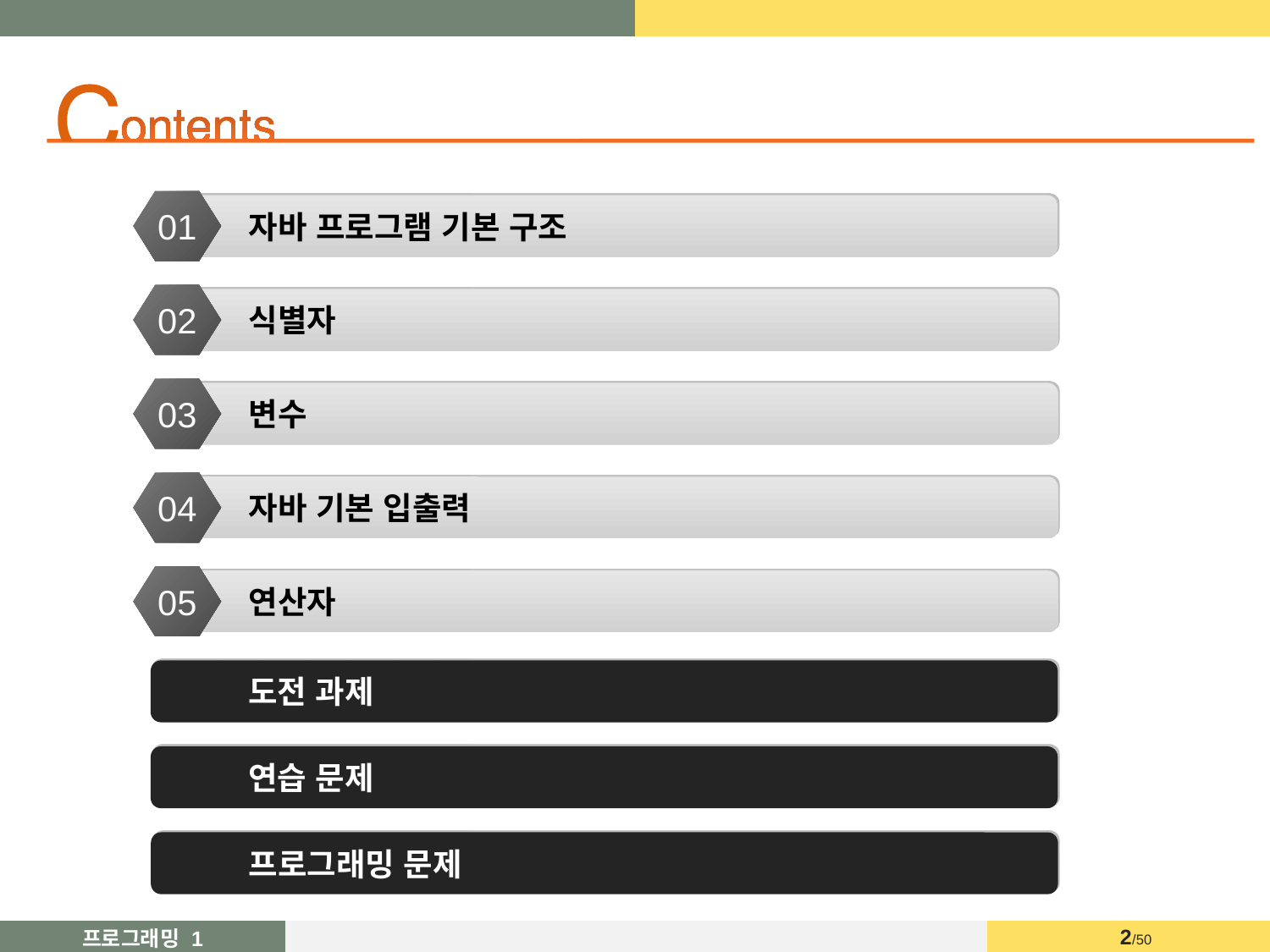

01
자바 프로그램 기본 구조
02
식별자
03
변수
04
자바 기본 입출력
05
연산자
도전 과제
연습 문제
프로그래밍 문제